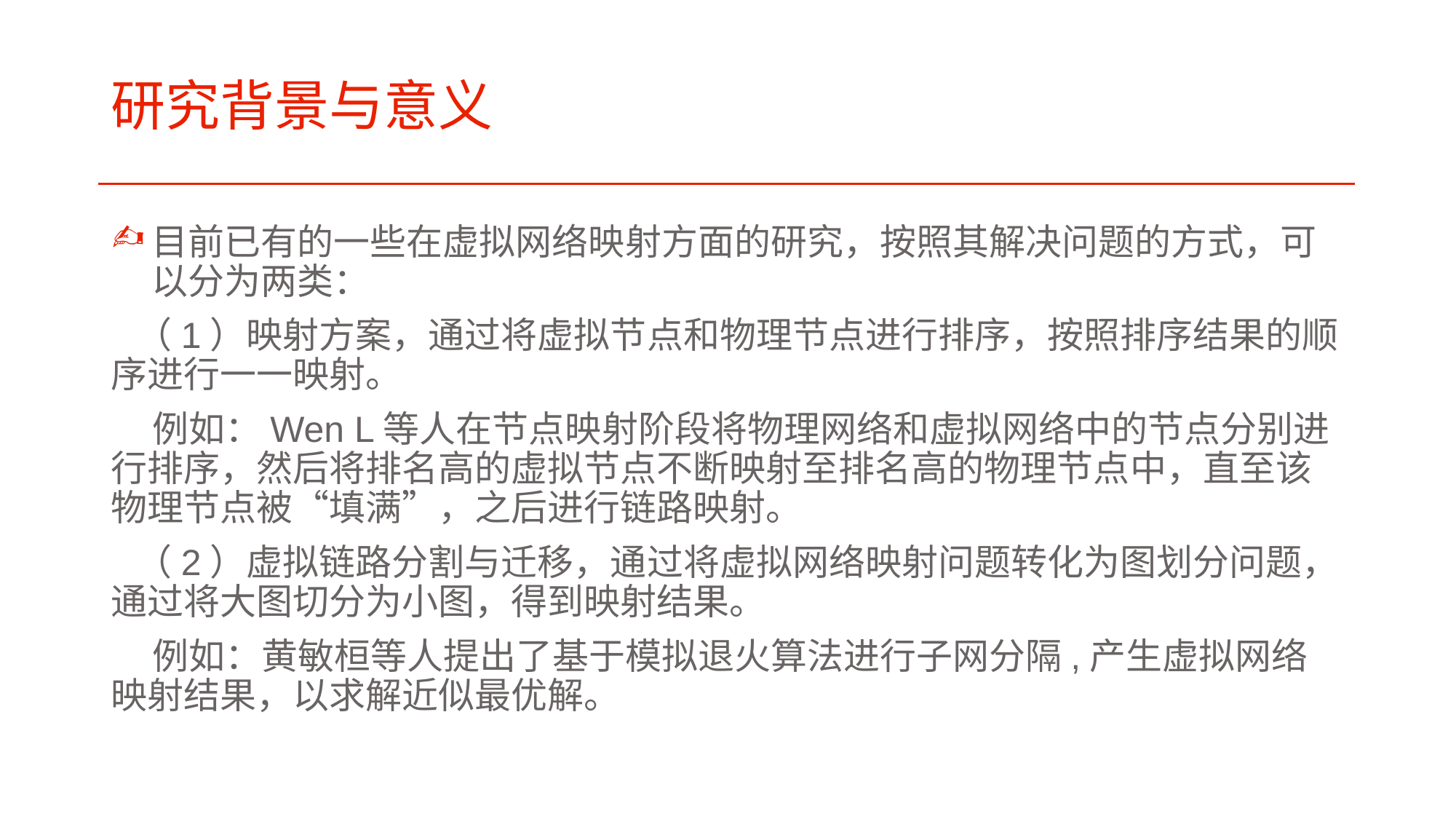

# 研究背景与意义
目前已有的一些在虚拟网络映射方面的研究，按照其解决问题的方式，可以分为两类：
  （1）映射方案，通过将虚拟节点和物理节点进行排序，按照排序结果的顺序进行一一映射。
    例如：Wen L等人在节点映射阶段将物理网络和虚拟网络中的节点分别进行排序，然后将排名高的虚拟节点不断映射至排名高的物理节点中，直至该物理节点被“填满”，之后进行链路映射。
  （2）虚拟链路分割与迁移，通过将虚拟网络映射问题转化为图划分问题，通过将大图切分为小图，得到映射结果。
    例如：黄敏桓等人提出了基于模拟退火算法进行子网分隔,产生虚拟网络映射结果，以求解近似最优解。